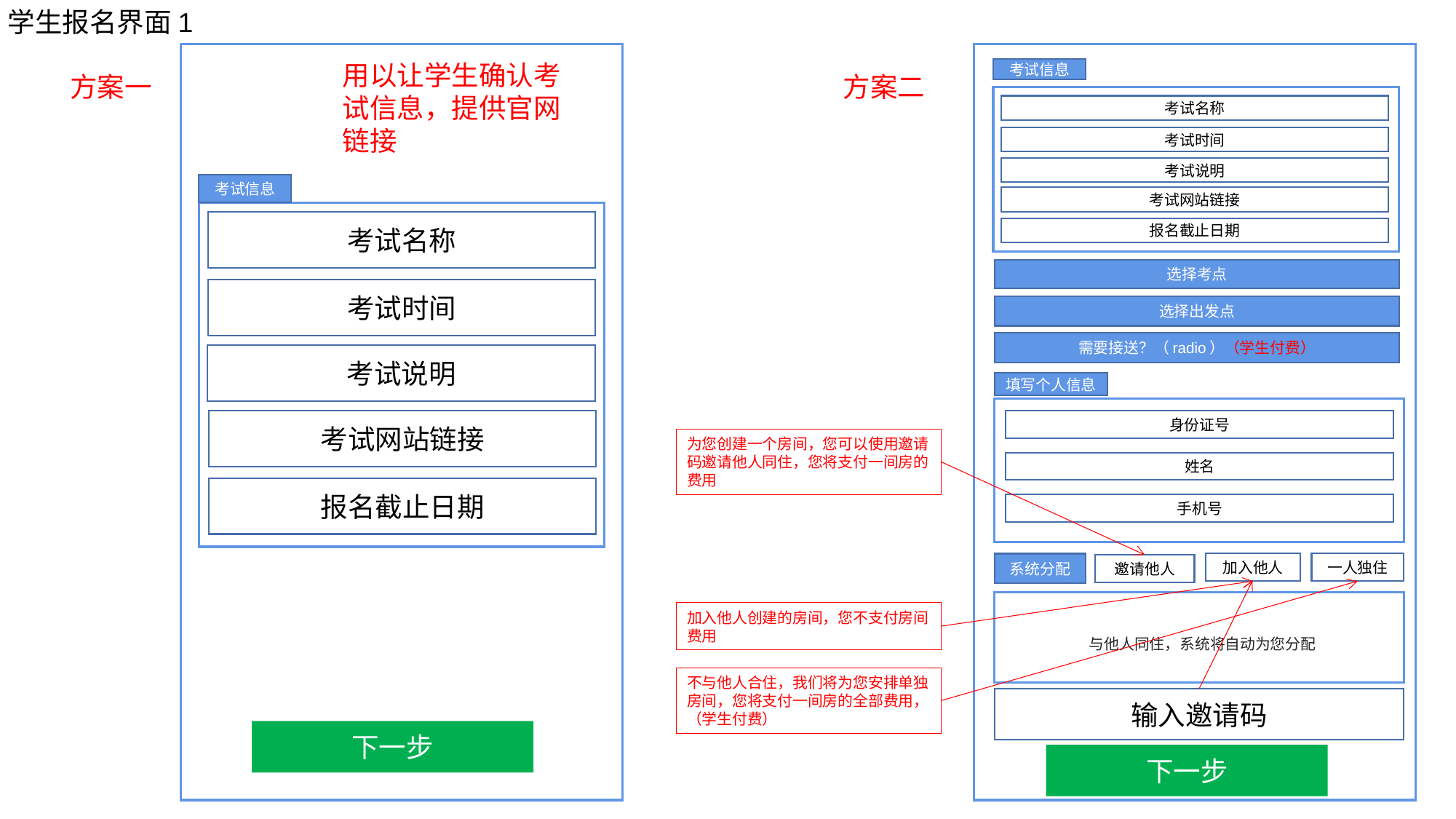

学生报名界面1

用以让学生确认考试信息，提供官网链接
考试信息
方案一
方案二

考试名称
考试时间
考试说明
考试信息
考试网站链接

考试名称
报名截止日期
选择考点
考试时间
选择出发点
需要接送？（radio）（学生付费）
考试说明
填写个人信息

考试网站链接
身份证号
为您创建一个房间，您可以使用邀请码邀请他人同住，您将支付一间房的费用
姓名
报名截止日期
手机号
系统分配
加入他人
一人独住
邀请他人

与他人同住，系统将自动为您分配
加入他人创建的房间，您不支付房间费用
不与他人合住，我们将为您安排单独房间，您将支付一间房的全部费用，
（学生付费）
输入邀请码
下一步
下一步